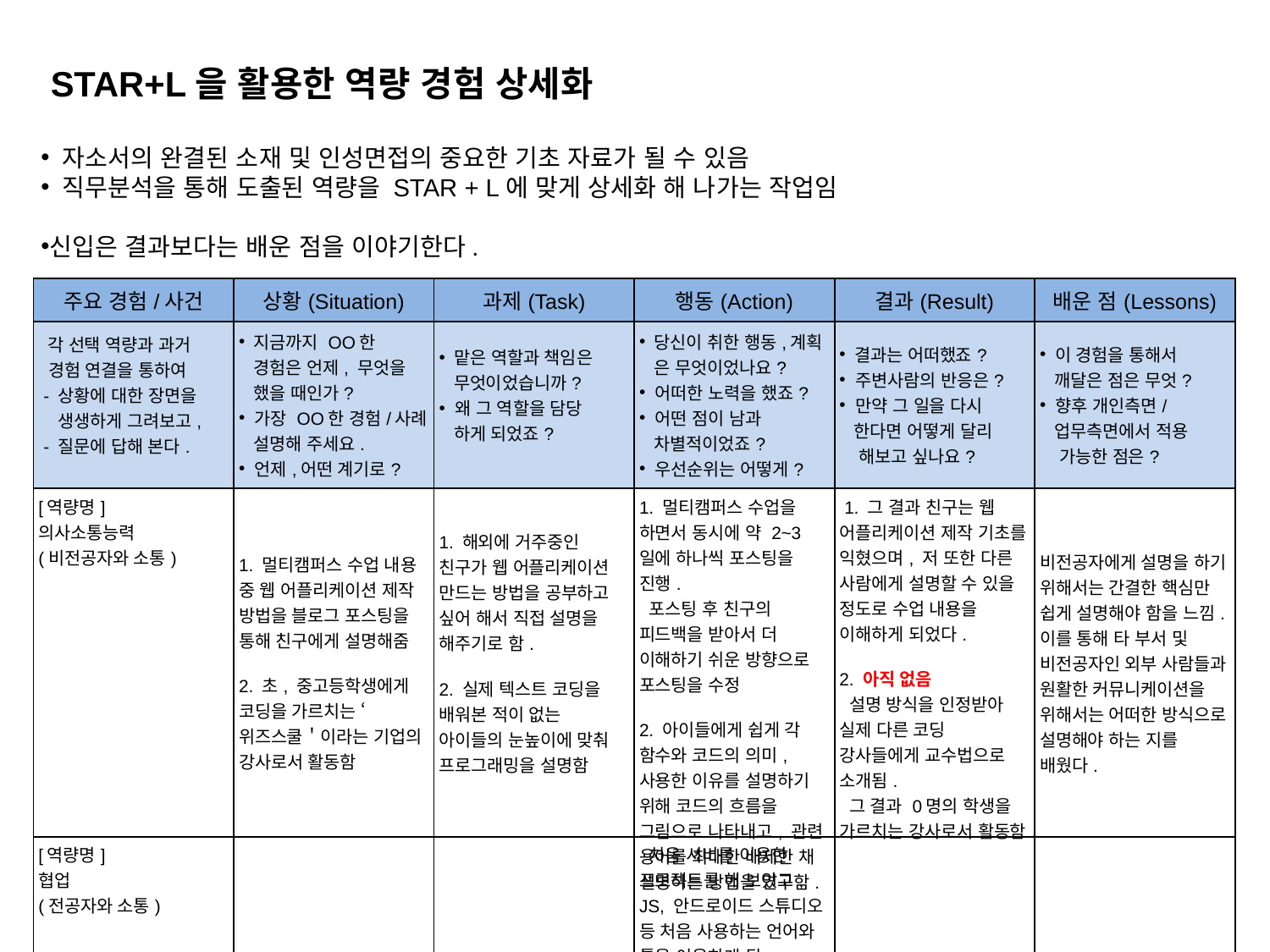

STAR+L을 활용한 역량 경험 상세화
 자소서의 완결된 소재 및 인성면접의 중요한 기초 자료가 될 수 있음
 직무분석을 통해 도출된 역량을 STAR + L에 맞게 상세화 해 나가는 작업임

신입은 결과보다는 배운 점을 이야기한다.

| 주요 경험/사건 | 상황(Situation) | 과제(Task) | 행동(Action) | 결과(Result) | 배운 점(Lessons) |
| --- | --- | --- | --- | --- | --- |
| 각 선택 역량과 과거 경험 연결을 통하여 - 상황에 대한 장면을 생생하게 그려보고, - 질문에 답해 본다. | 지금까지 OO한 경험은 언제, 무엇을 했을 때인가? 가장 OO한 경험/사례 설명해 주세요. 언제,어떤 계기로? | 맡은 역할과 책임은 무엇이었습니까? 왜 그 역할을 담당 하게 되었죠? | 당신이 취한 행동,계획 은 무엇이었나요? 어떠한 노력을 했죠? 어떤 점이 남과 차별적이었죠? 우선순위는 어떻게? | 결과는 어떠했죠? 주변사람의 반응은? 만약 그 일을 다시 한다면 어떻게 달리 해보고 싶나요? | 이 경험을 통해서 깨달은 점은 무엇? 향후 개인측면/ 업무측면에서 적용 가능한 점은? |
| [역량명] 의사소통능력 (비전공자와 소통) | 1. 멀티캠퍼스 수업 내용 중 웹 어플리케이션 제작 방법을 블로그 포스팅을 통해 친구에게 설명해줌 2. 초, 중고등학생에게 코딩을 가르치는 ‘위즈스쿨＇이라는 기업의 강사로서 활동함 | 1. 해외에 거주중인 친구가 웹 어플리케이션 만드는 방법을 공부하고 싶어 해서 직접 설명을 해주기로 함. 2. 실제 텍스트 코딩을 배워본 적이 없는 아이들의 눈높이에 맞춰 프로그래밍을 설명함 | 1. 멀티캠퍼스 수업을 하면서 동시에 약 2~3일에 하나씩 포스팅을 진행. 포스팅 후 친구의 피드백을 받아서 더 이해하기 쉬운 방향으로 포스팅을 수정 2. 아이들에게 쉽게 각 함수와 코드의 의미, 사용한 이유를 설명하기 위해 코드의 흐름을 그림으로 나타내고, 관련 용어를 최대한 배제한 채 설명하는 방법을 연구함. | 1. 그 결과 친구는 웹 어플리케이션 제작 기초를 익혔으며, 저 또한 다른 사람에게 설명할 수 있을 정도로 수업 내용을 이해하게 되었다. 2. 아직 없음 설명 방식을 인정받아 실제 다른 코딩 강사들에게 교수법으로 소개됨. 그 결과 0명의 학생을 가르치는 강사로서 활동함. | 비전공자에게 설명을 하기 위해서는 간결한 핵심만 쉽게 설명해야 함을 느낌. 이를 통해 타 부서 및 비전공자인 외부 사람들과 원활한 커뮤니케이션을 위해서는 어떠한 방식으로 설명해야 하는 지를 배웠다. |
| [역량명] 협업 (전공자와 소통) | 대학교 4학년 때 식물 키우기에 도움이 되는 어플리케이션 ‘쑥쑥이’를 제작 | 아두이노를 통해 데이터를 수집하고 이를 DB에 넣는 역할을 주로 맡음 | 처음 서버를 이용한 프로젝트를 해 보았고, JS, 안드로이드 스튜디오 등 처음 사용하는 언어와 툴을 이용하게 됨 >수업이 끝난 뒤 매일 조원들과 함께 도서관 모여서 공부함. 책을 빌리고, 인터넷과 유튜브를 통해 서버가 필요한 이유부터 툴을 이용하는 방식까지 공부하면서 프로젝트를 진행함 조도 데이터를 통해 햇빛의 양이 충분한지를 판단하는 과정에서 데이터를 실제로 어떻게 정제해서 저장할 지를 결정하는 어려움이 생김. >조원 및 교수님과의 협의를 거치며 가장 적합한 측정 기간과 방식, 충분한지 여부 판단 척도를 결정 | 그 결과 프로젝트를 성공적으로 마무리하여, 해당 과목을 A+를 받을 수 있었음. 다시 한다면 실제로 여러 사람들이 사용 가능한 어플리케이션으로 확장시켜 보고 싶음 | 이 경험을 통해 새로운 언어와 툴을 배우는 것이 고난이도의 일이 아니고 노력을 한다면 가능함을 배웠고, 새로운 분야에 대한 두려움이 줄었다. 이러한 깨달음은 졸업 후 새로운 분야인 딥러닝 분석과 ai 프로그래밍 훈련과정에 도전하는 데 큰 도움이 되었습니다. |
| [역량명] 학습능력 |  |  |  |  |  |